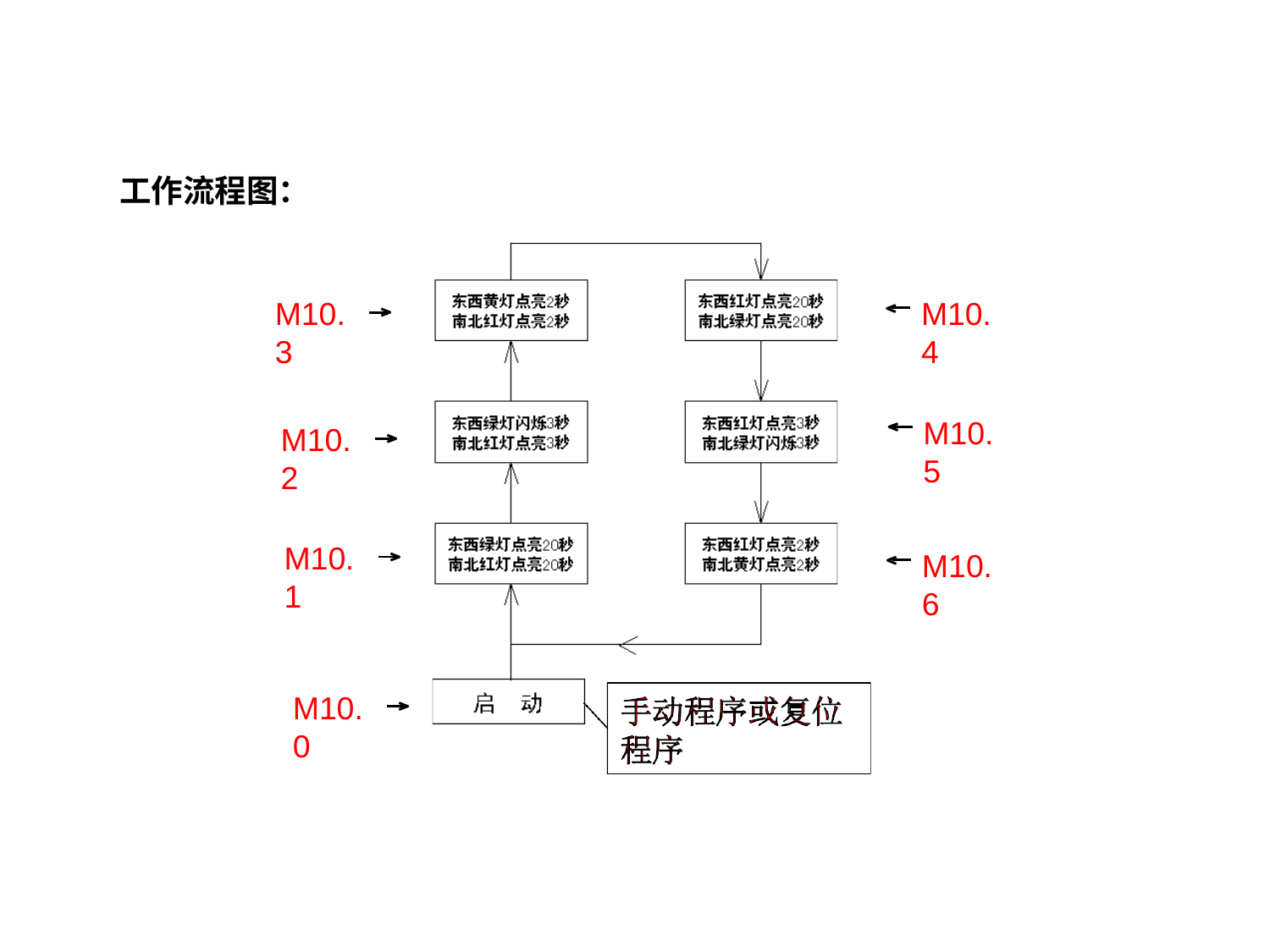

工作流程图：

M10.3
M10.4

M10.5
M10.2

M10.1
M10.6

M10.0